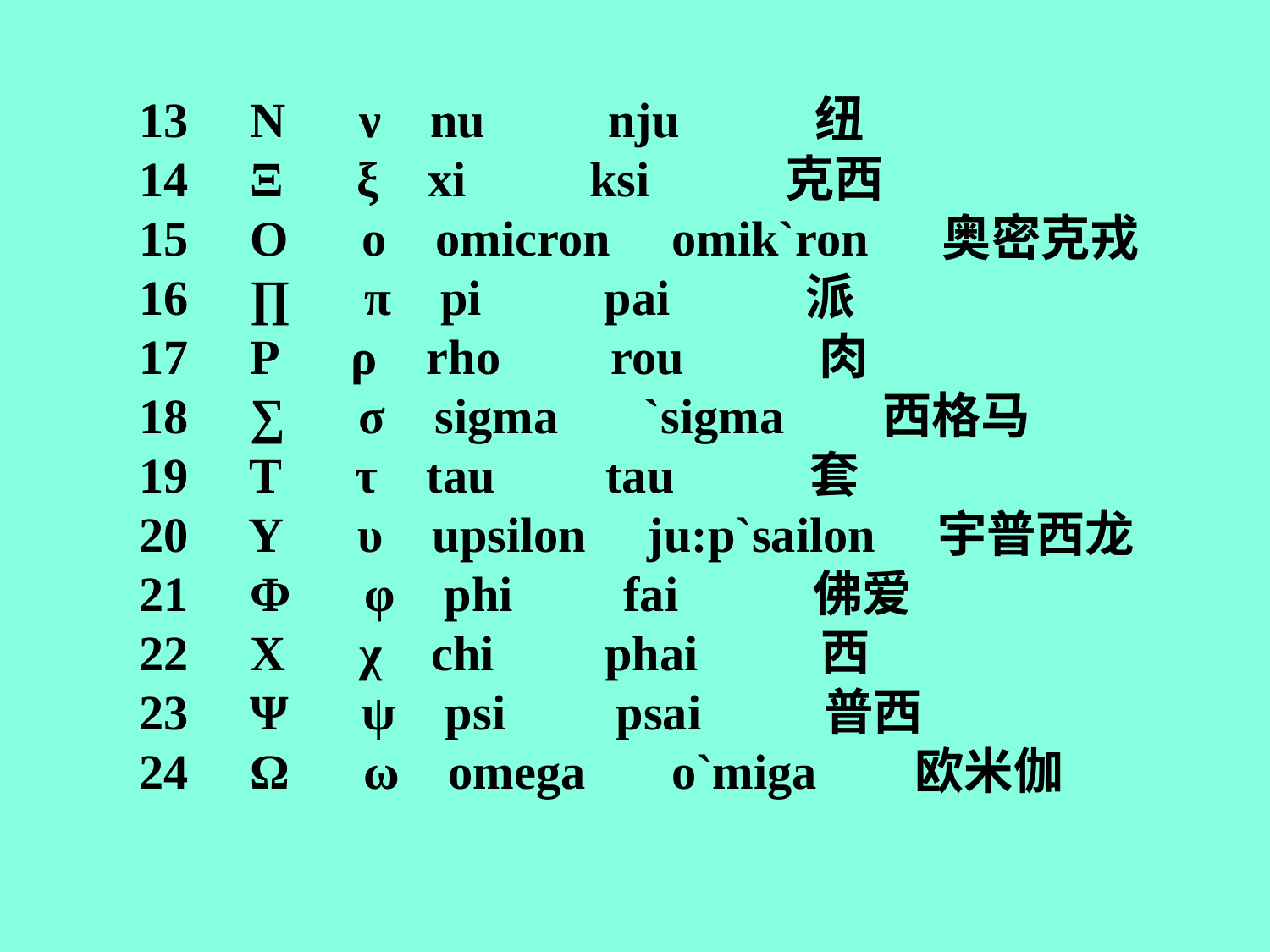

13     Ν      ν    nu          nju          纽
14     Ξ      ξ    xi          ksi          克西
15     Ο      ο    omicron     omik`ron     奥密克戎
16     ∏      π    pi          pai          派
17     Ρ      ρ    rho         rou          肉
18     ∑      σ    sigma       `sigma       西格马
19     Τ      τ    tau         tau          套
20     Υ      υ    upsilon     ju:p`sailon    宇普西龙
21     Φ      φ    phi         fai          佛爱
22     Χ      χ    chi         phai         西
23     Ψ      ψ    psi         psai         普西
24     Ω      ω    omega       o`miga       欧米伽